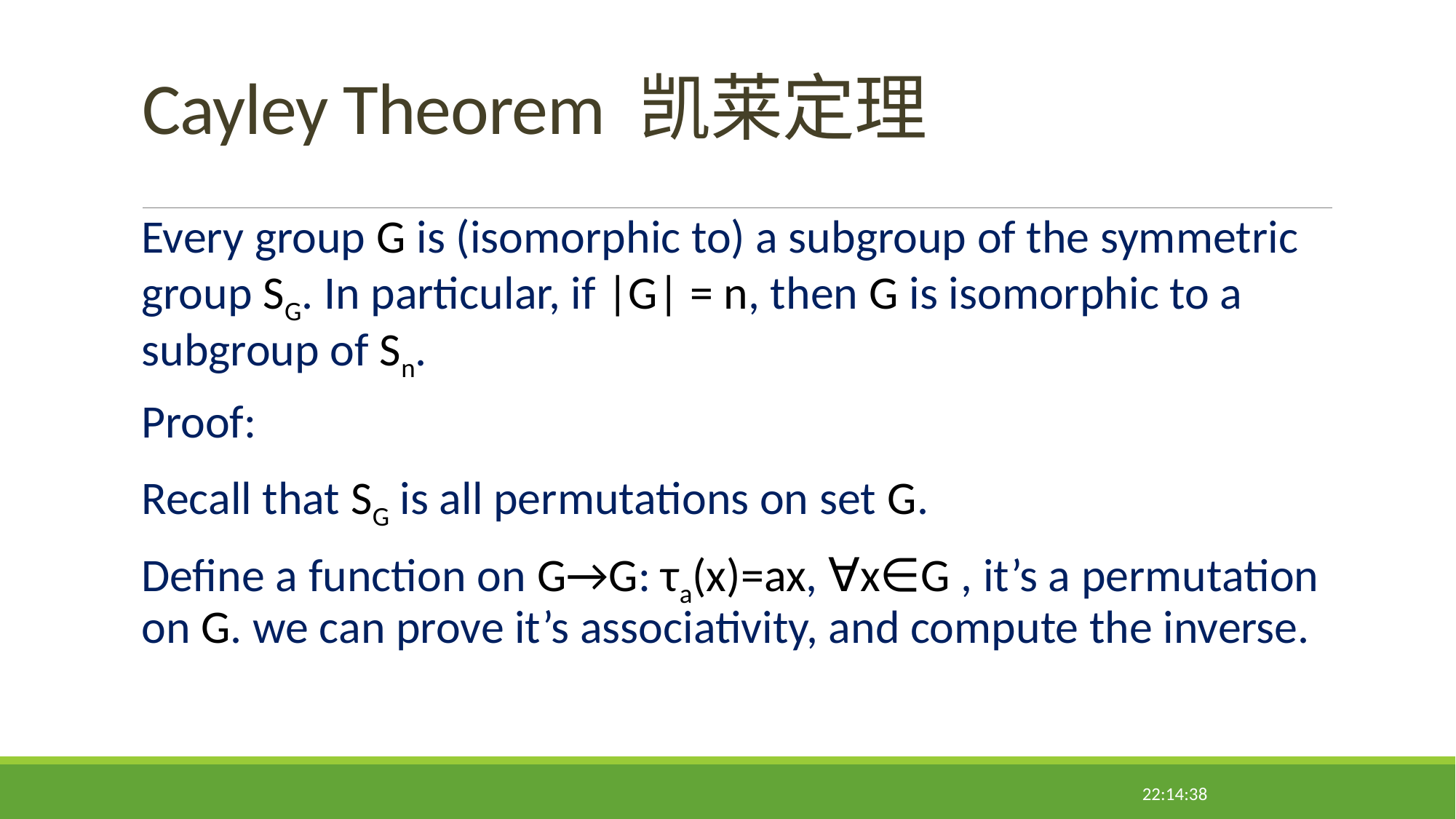

# Cayley Theorem 凯莱定理
Every group G is (isomorphic to) a subgroup of the symmetric group SG. In particular, if |G| = n, then G is isomorphic to a subgroup of Sn.
Proof:
Recall that SG is all permutations on set G.
Define a function on G→G: τa(x)=ax, ∀x∈G , it’s a permutation on G. we can prove it’s associativity, and compute the inverse.

22:14:38